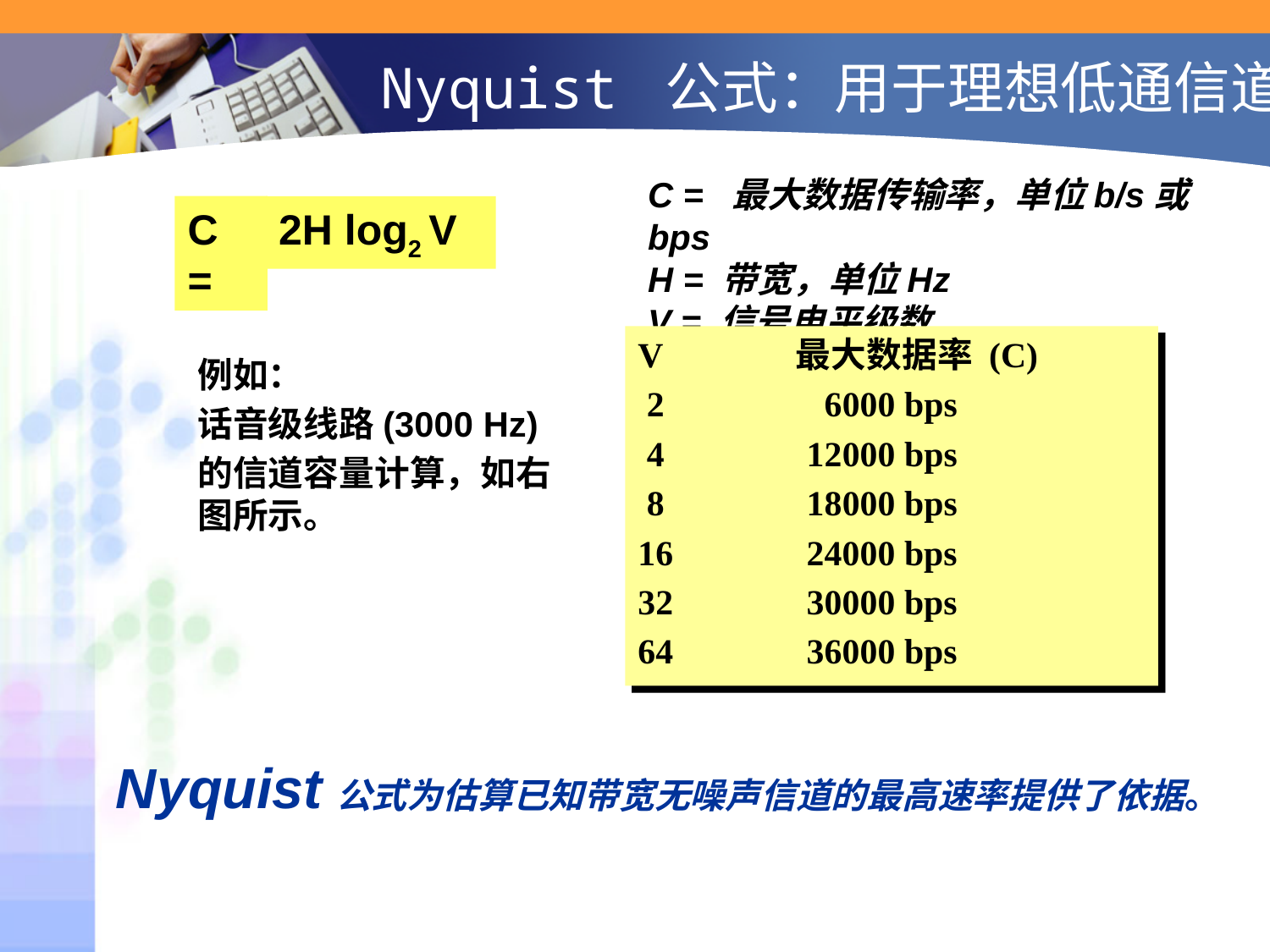

Nyquist 公式：用于理想低通信道

C =  最大数据传输率，单位b/s或bps
H = 带宽，单位Hz
V = 信号电平级数
C =
2H log2 V
V              最大数据率 (C)
 2                  6000 bps
 4                12000 bps
 8                18000 bps
16               24000 bps
32               30000 bps
64               36000 bps
例如：
话音级线路(3000 Hz)
的信道容量计算，如右图所示。
Nyquist公式为估算已知带宽无噪声信道的最高速率提供了依据。